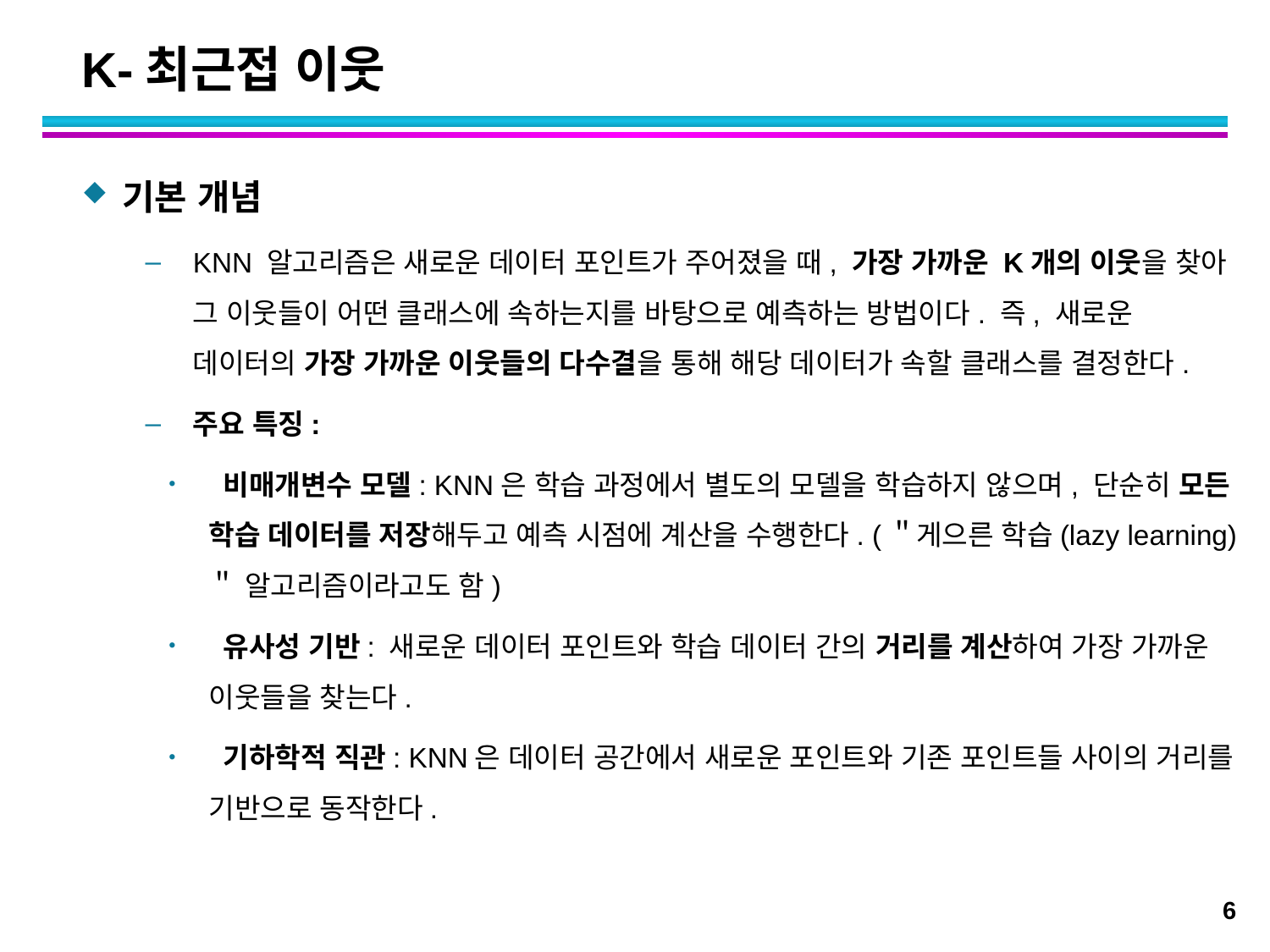

K-최근접 이웃
기본 개념
KNN 알고리즘은 새로운 데이터 포인트가 주어졌을 때, 가장 가까운 K개의 이웃을 찾아 그 이웃들이 어떤 클래스에 속하는지를 바탕으로 예측하는 방법이다. 즉, 새로운 데이터의 가장 가까운 이웃들의 다수결을 통해 해당 데이터가 속할 클래스를 결정한다.
주요 특징:
 비매개변수 모델: KNN은 학습 과정에서 별도의 모델을 학습하지 않으며, 단순히 모든 학습 데이터를 저장해두고 예측 시점에 계산을 수행한다. (＂게으른 학습(lazy learning)＂ 알고리즘이라고도 함)
 유사성 기반: 새로운 데이터 포인트와 학습 데이터 간의 거리를 계산하여 가장 가까운 이웃들을 찾는다.
 기하학적 직관: KNN은 데이터 공간에서 새로운 포인트와 기존 포인트들 사이의 거리를 기반으로 동작한다.